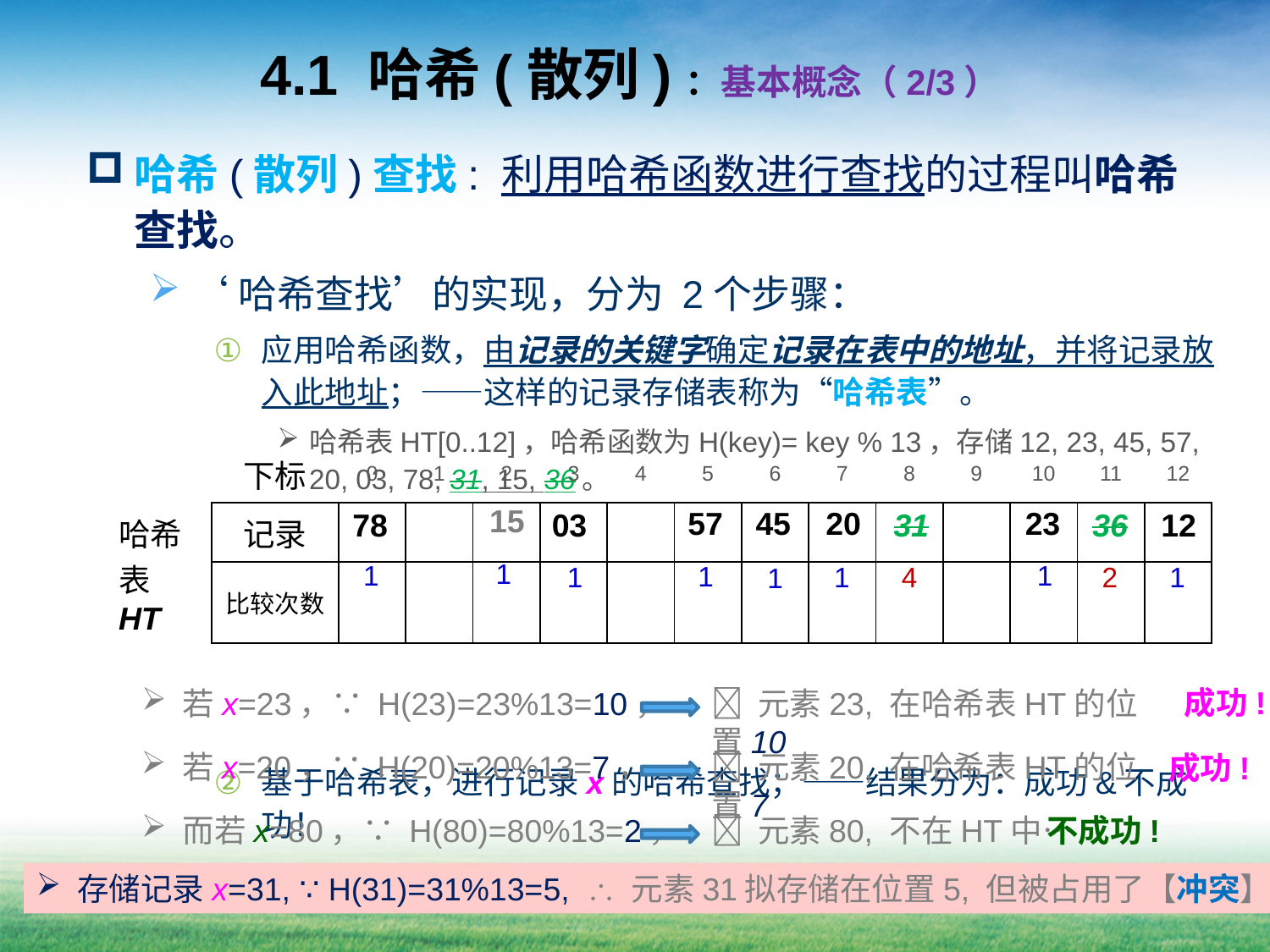

# 4.1 哈希(散列)：基本概念（2/3）
哈希(散列)查找: 利用哈希函数进行查找的过程叫哈希查找。
‘哈希查找’的实现，分为 2个步骤：
应用哈希函数，由记录的关键字确定记录在表中的地址，并将记录放入此地址；——这样的记录存储表称为“哈希表”。
哈希表HT[0..12]，哈希函数为H(key)= key % 13，存储12, 23, 45, 57, 20, 03, 78, 31, 15, 36。

基于哈希表，进行记录x的哈希查找；——结果分为：成功&不成功！
|  | 下标 | 0 | 1 | 2 | 3 | 4 | 5 | 6 | 7 | 8 | 9 | 10 | 11 | 12 |
| --- | --- | --- | --- | --- | --- | --- | --- | --- | --- | --- | --- | --- | --- | --- |
| 哈希表HT | 记录 |  |  |  |  |  |  |  |  |  |  |  |  |  |
|  | 比较次数 |  |  |  |  |  |  |  |  |  |  |  |  |  |
15
57
45
20
23
78
03
31
36
12
1
1
1
1
2
1
1
1
4
1
成功!
 若x=23，∵ H(23)=23%13=10，
∴ 元素23, 在哈希表HT的位置10

 若x=20，∵ H(20)=20%13=7，
∴ 元素20, 在哈希表HT的位置7
成功!

 而若x=80，∵ H(80)=80%13=2，
∴ 元素80, 不在HT中…
不成功!

 存储记录x=31, ∵ H(31)=31%13=5,  ∴ 元素31拟存储在位置5, 但被占用了【冲突】